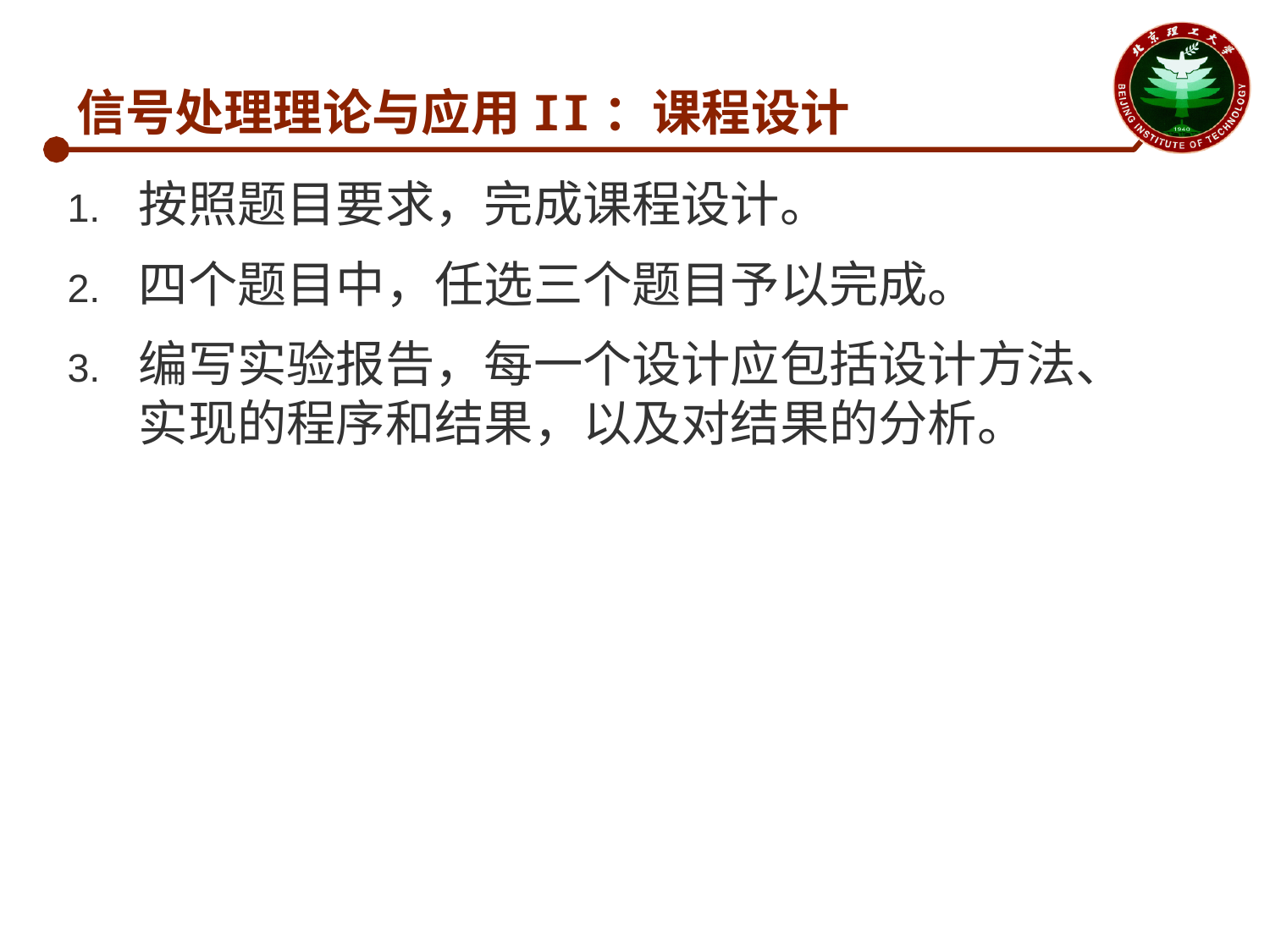

# 信号处理理论与应用II：课程设计
按照题目要求，完成课程设计。
四个题目中，任选三个题目予以完成。
编写实验报告，每一个设计应包括设计方法、实现的程序和结果，以及对结果的分析。